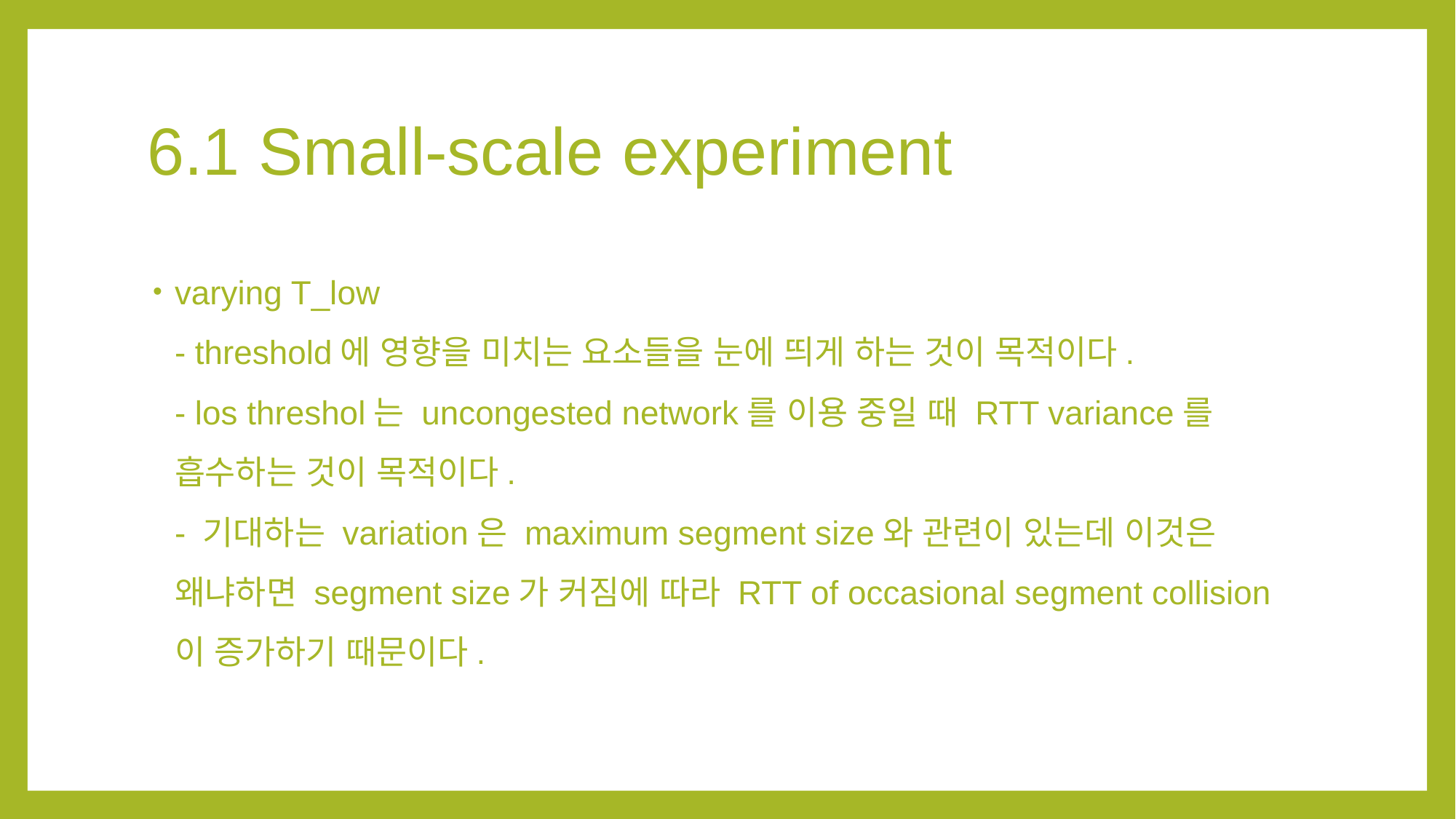

# 6.1 Small-scale experiment
varying T_low
- threshold에 영향을 미치는 요소들을 눈에 띄게 하는 것이 목적이다.
- los threshol는 uncongested network를 이용 중일 때 RTT variance를 흡수하는 것이 목적이다.
- 기대하는 variation은 maximum segment size와 관련이 있는데 이것은 왜냐하면 segment size가 커짐에 따라 RTT of occasional segment collision이 증가하기 때문이다.